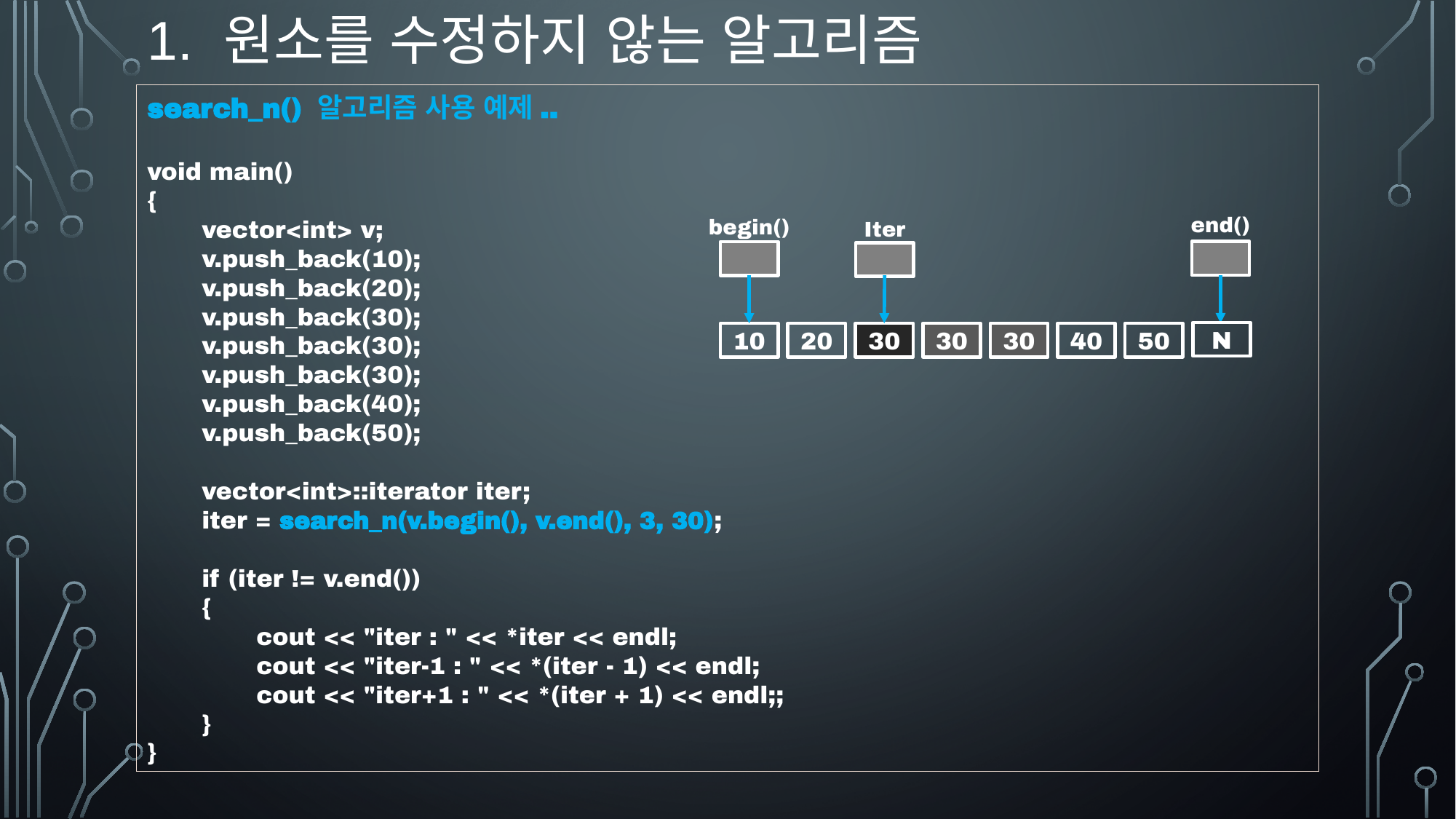

# 1. 원소를 수정하지 않는 알고리즘
search_n() 알고리즘 사용 예제..

void main()
{
vector<int> v;
v.push_back(10);
v.push_back(20);
v.push_back(30);
v.push_back(30);
v.push_back(30);
v.push_back(40);
v.push_back(50);

vector<int>::iterator iter;
iter = search_n(v.begin(), v.end(), 3, 30);

if (iter != v.end())
{
cout << "iter : " << *iter << endl;
cout << "iter-1 : " << *(iter - 1) << endl;
cout << "iter+1 : " << *(iter + 1) << endl;;
}
}
end()
begin()
Iter

N
10
20
30
30
30
40
50